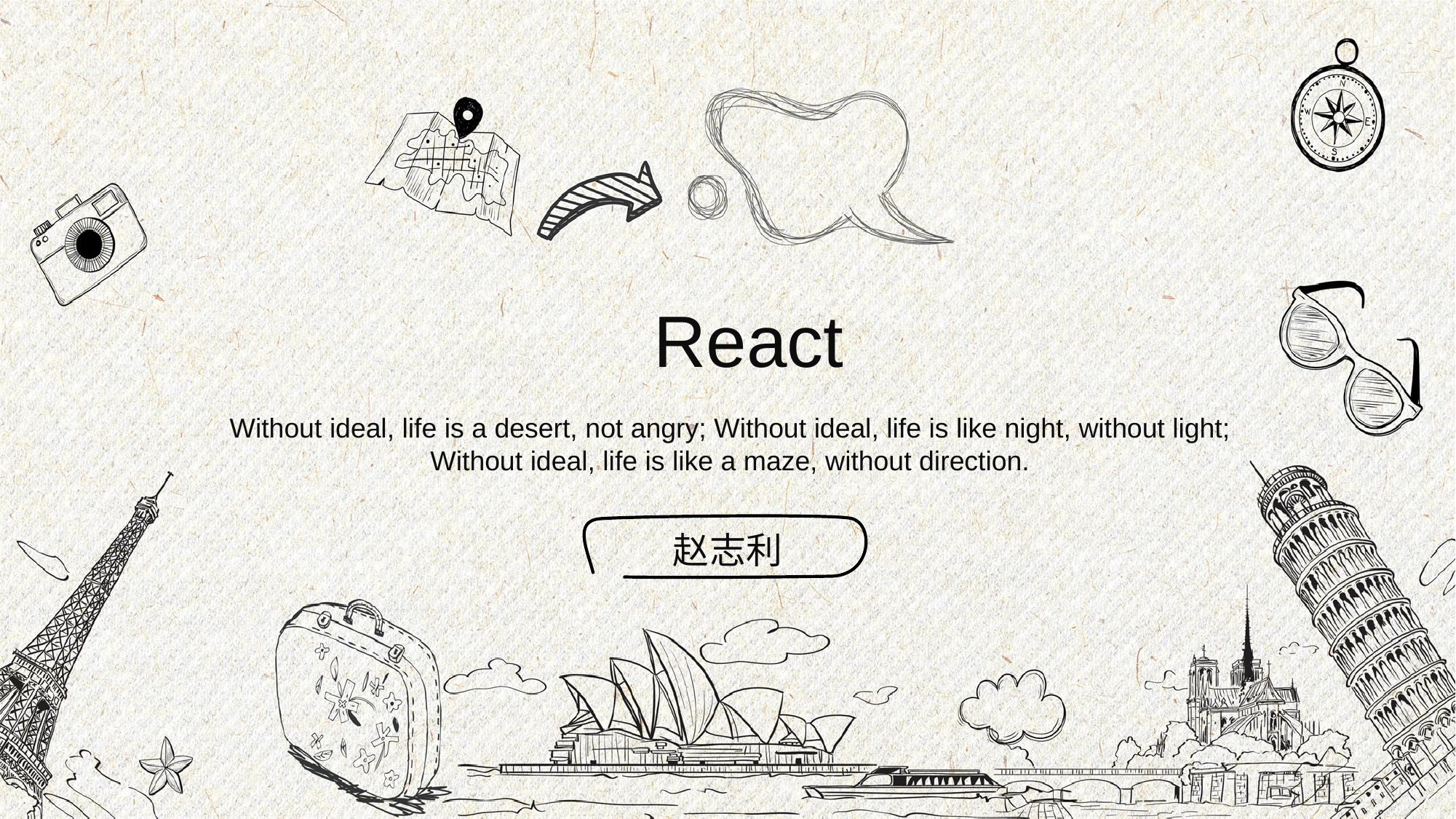

React
Without ideal, life is a desert, not angry; Without ideal, life is like night, without light; Without ideal, life is like a maze, without direction.

赵志利